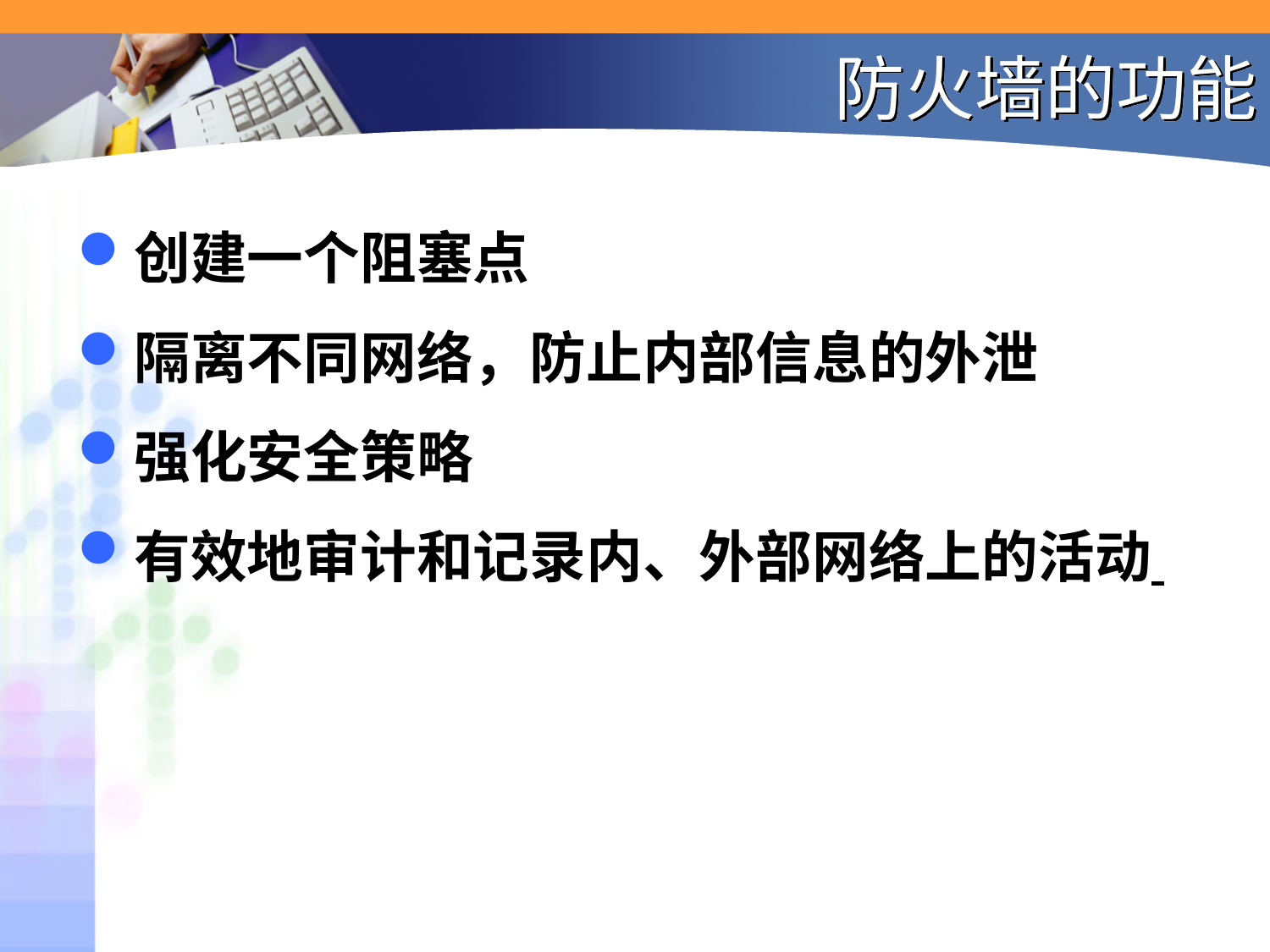

# 防火墙的功能
创建一个阻塞点
隔离不同网络，防止内部信息的外泄
强化安全策略
有效地审计和记录内、外部网络上的活动